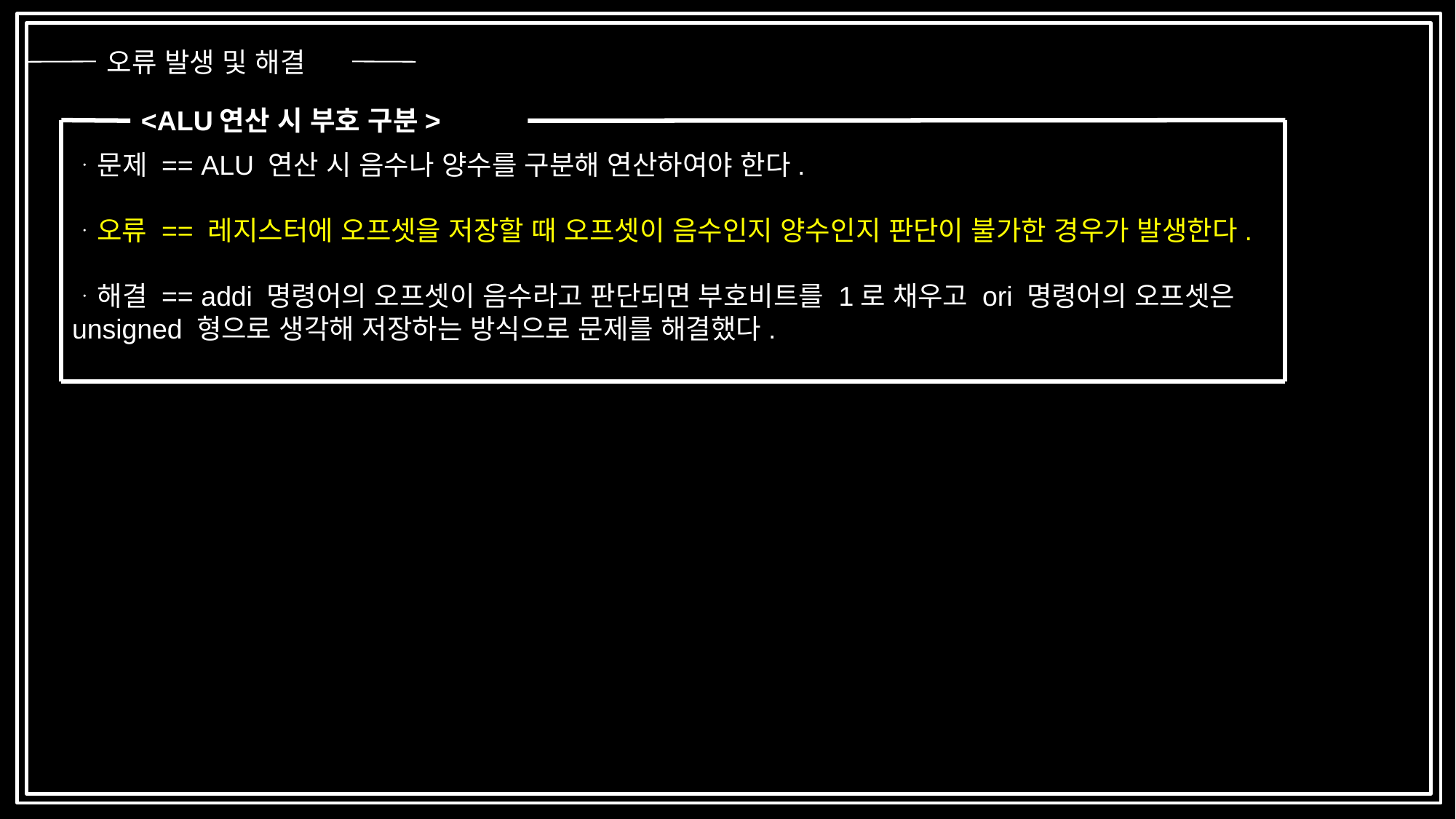

오류 발생 및 해결
<ALU연산 시 부호 구분>
ᆞ문제 == ALU 연산 시 음수나 양수를 구분해 연산하여야 한다.

ᆞ오류 == 레지스터에 오프셋을 저장할 때 오프셋이 음수인지 양수인지 판단이 불가한 경우가 발생한다.

ᆞ해결 == addi 명령어의 오프셋이 음수라고 판단되면 부호비트를 1로 채우고 ori 명령어의 오프셋은 unsigned 형으로 생각해 저장하는 방식으로 문제를 해결했다.